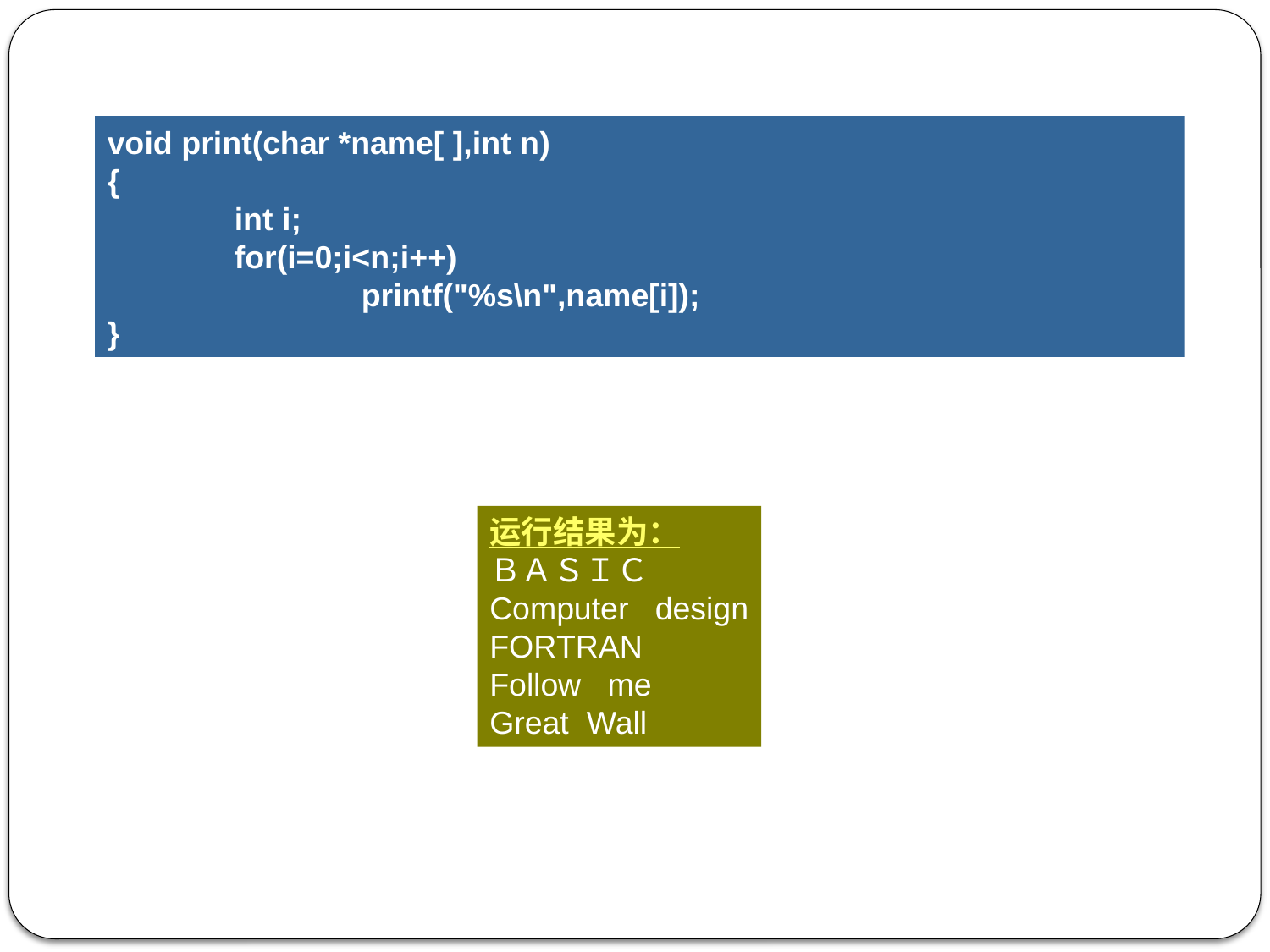

void print(char *name[ ],int n)
{
	int i;
	for(i=0;i<n;i++)
		printf("%s\n",name[i]);
}
运行结果为：
ＢＡＳＩＣ
Computer   design
FORTRAN
Follow   me
Great  Wall